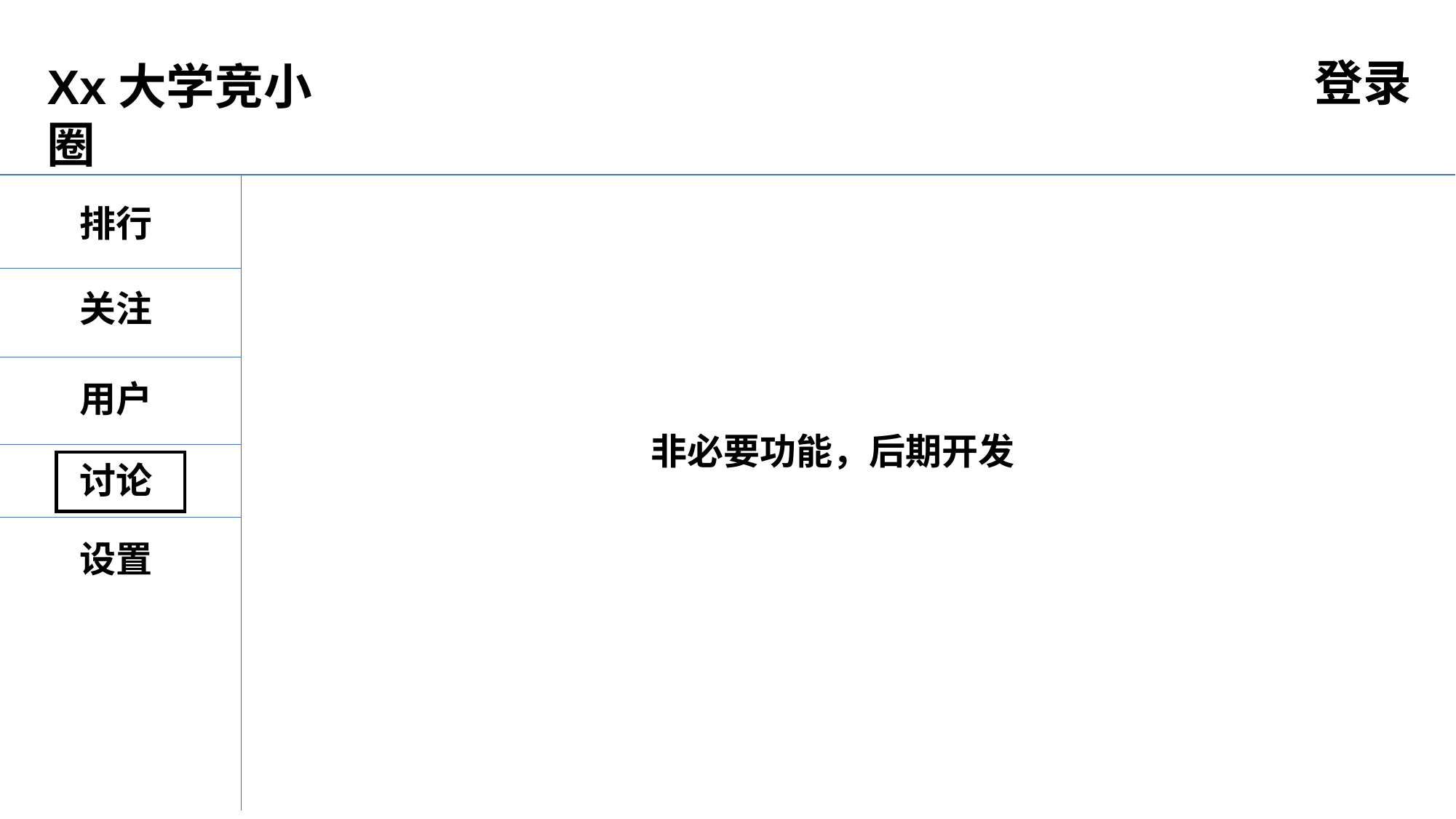

登录
Xx大学竞小圈
排行
关注
用户
非必要功能，后期开发

讨论
设置